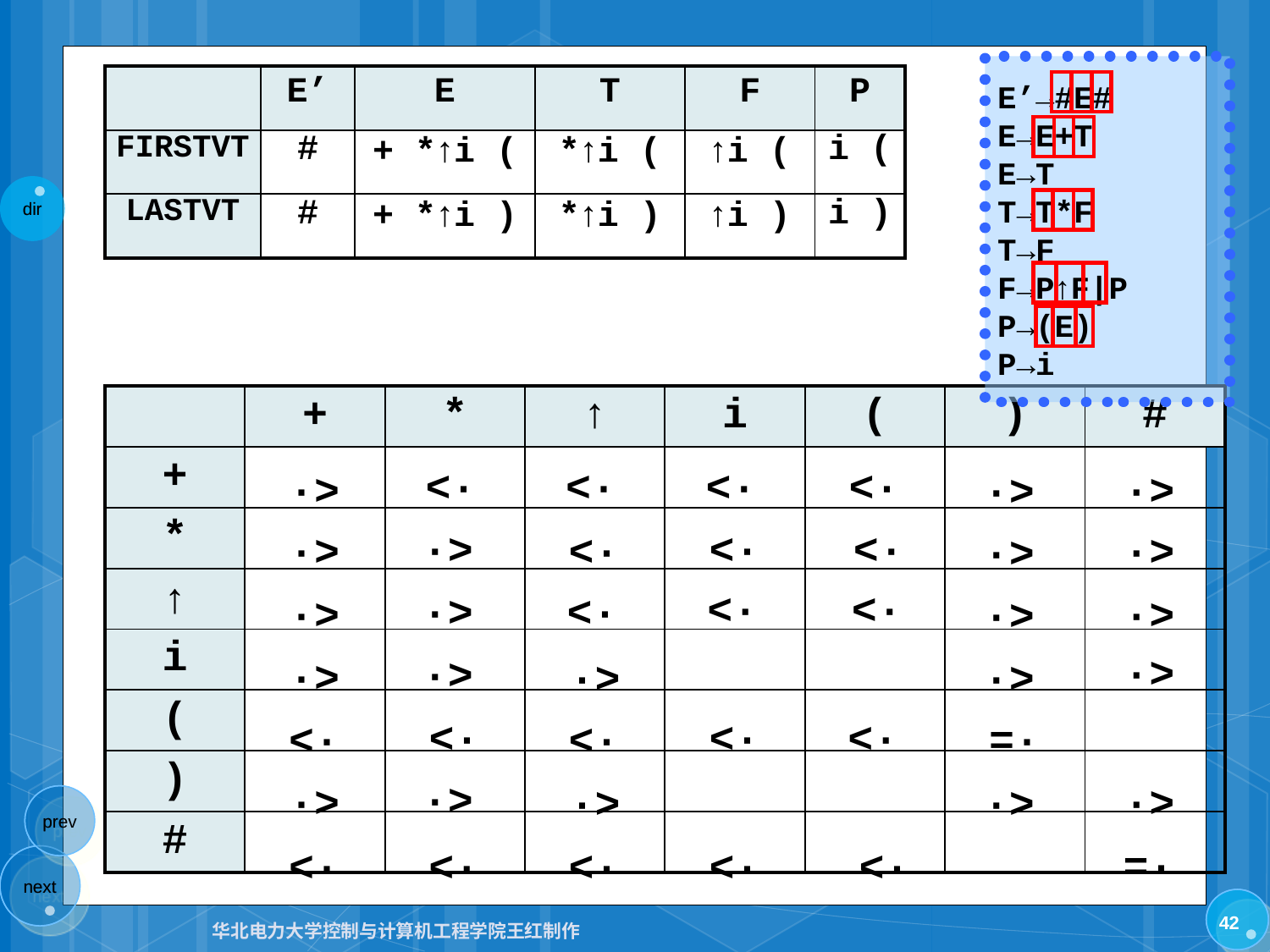

E’→#E#
E→E+T
E→T
T→T*F
T→F
F→P↑F|P
P→(E)
P→i
|  | E’ | E | T | F | P |
| --- | --- | --- | --- | --- | --- |
| FIRSTVT | # | + \*↑i ( | \*↑i ( | ↑i ( | i ( |
| LASTVT | # | + \*↑i ) | \*↑i ) | ↑i ) | i ) |

|  | + | \* | ↑ | i | ( | ) | # |
| --- | --- | --- | --- | --- | --- | --- | --- |
| + |  |  |  |  |  |  |  |
| \* |  |  |  |  |  |  |  |
| ↑ |  |  |  |  |  |  |  |
| i |  |  |  |  |  |  |  |
| ( |  |  |  |  |  |  |  |
| ) |  |  |  |  |  |  |  |
| # |  |  |  |  |  |  |  |
<·
<·
<·
<·
·>
·>
·>
·>
<·
<·
·>
<·
·>
·>
<·
<·
<·
·>
·>
·>
·>
·>
·>
·>
·>
·>
<·
<·
<·
<·
<·
=·
·>
·>
·>
·>
·>
=·
<·
<·
<·
<·
<·
42
华北电力大学控制与计算机工程学院王红制作